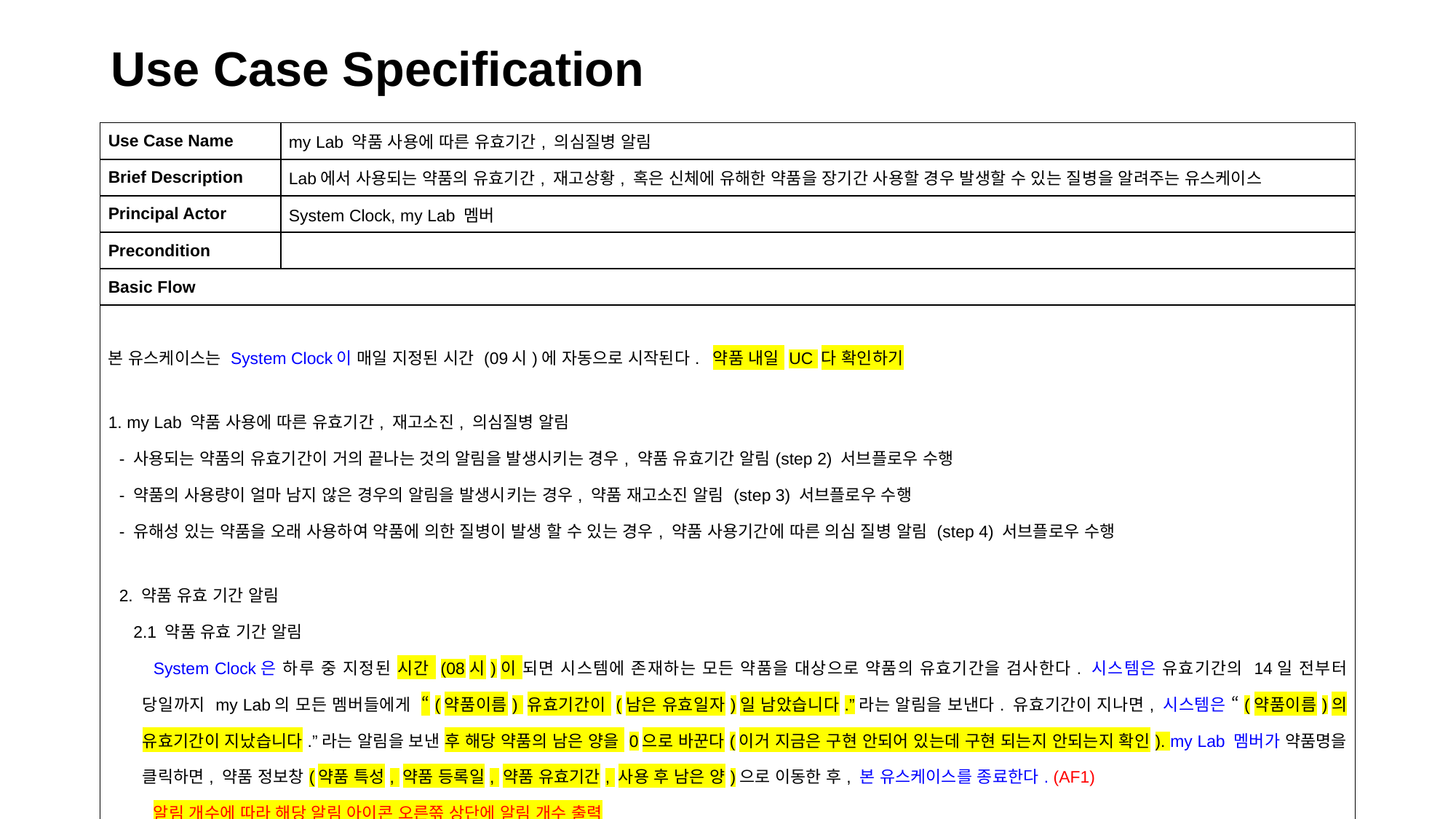

# Use Case Specification
| Use Case Name | my Lab 약품 사용에 따른 유효기간, 의심질병 알림 |
| --- | --- |
| Brief Description | Lab에서 사용되는 약품의 유효기간, 재고상황, 혹은 신체에 유해한 약품을 장기간 사용할 경우 발생할 수 있는 질병을 알려주는 유스케이스 |
| Principal Actor | System Clock, my Lab 멤버 |
| Precondition |  |
| Basic Flow |  |
| 본 유스케이스는 System Clock이 매일 지정된 시간 (09시)에 자동으로 시작된다. 약품 내일 UC 다 확인하기   1. my Lab 약품 사용에 따른 유효기간, 재고소진, 의심질병 알림 - 사용되는 약품의 유효기간이 거의 끝나는 것의 알림을 발생시키는 경우, 약품 유효기간 알림(step 2) 서브플로우 수행 - 약품의 사용량이 얼마 남지 않은 경우의 알림을 발생시키는 경우, 약품 재고소진 알림 (step 3) 서브플로우 수행 - 유해성 있는 약품을 오래 사용하여 약품에 의한 질병이 발생 할 수 있는 경우, 약품 사용기간에 따른 의심 질병 알림 (step 4) 서브플로우 수행 2. 약품 유효 기간 알림 2.1 약품 유효 기간 알림 System Clock은 하루 중 지정된 시간 (08시)이 되면 시스템에 존재하는 모든 약품을 대상으로 약품의 유효기간을 검사한다. 시스템은 유효기간의 14일 전부터 당일까지 my Lab의 모든 멤버들에게 “(약품이름) 유효기간이 (남은 유효일자)일 남았습니다.”라는 알림을 보낸다. 유효기간이 지나면, 시스템은 “(약품이름)의 유효기간이 지났습니다.”라는 알림을 보낸 후 해당 약품의 남은 양을 0으로 바꾼다(이거 지금은 구현 안되어 있는데 구현 되는지 안되는지 확인). my Lab 멤버가 약품명을 클릭하면, 약품 정보창(약품 특성, 약품 등록일, 약품 유효기간, 사용 후 남은 양)으로 이동한 후, 본 유스케이스를 종료한다. (AF1) 알림 개수에 따라 해당 알림 아이콘 오른쪾 상단에 알림 개수 출력 |  |